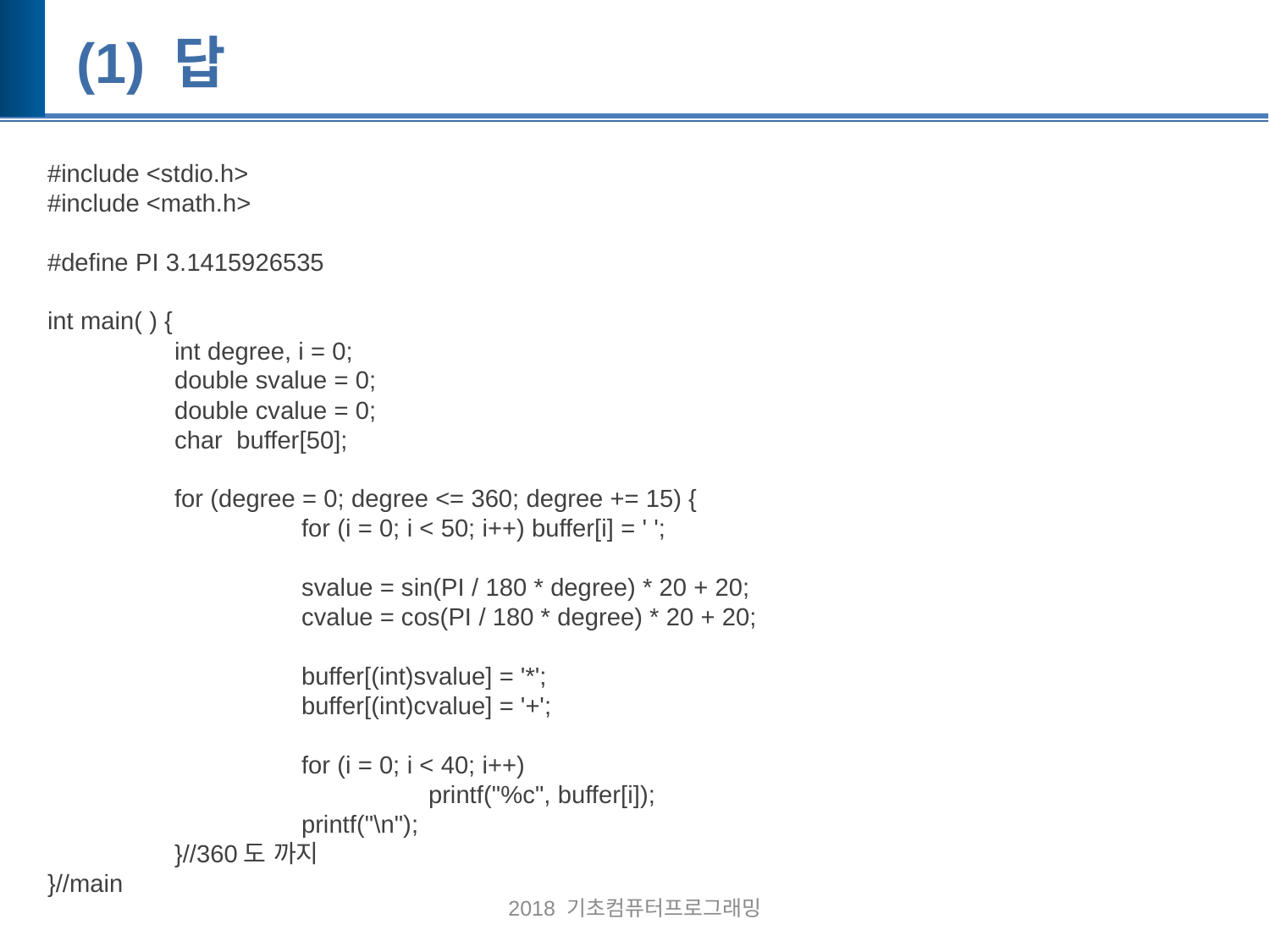

# (1) 답
#include <stdio.h>
#include <math.h>

#define PI 3.1415926535

int main( ) {
	int degree, i = 0;
	double svalue = 0;
	double cvalue = 0;
	char  buffer[50];

	for (degree = 0; degree <= 360; degree += 15) {
		for (i = 0; i < 50; i++) buffer[i] = ' ';

		svalue = sin(PI / 180 * degree) * 20 + 20;
		cvalue = cos(PI / 180 * degree) * 20 + 20;

		buffer[(int)svalue] = '*';
		buffer[(int)cvalue] = '+';

		for (i = 0; i < 40; i++)
			printf("%c", buffer[i]);
		printf("\n");
	}//360도 까지
}//main
2018 기초컴퓨터프로그래밍